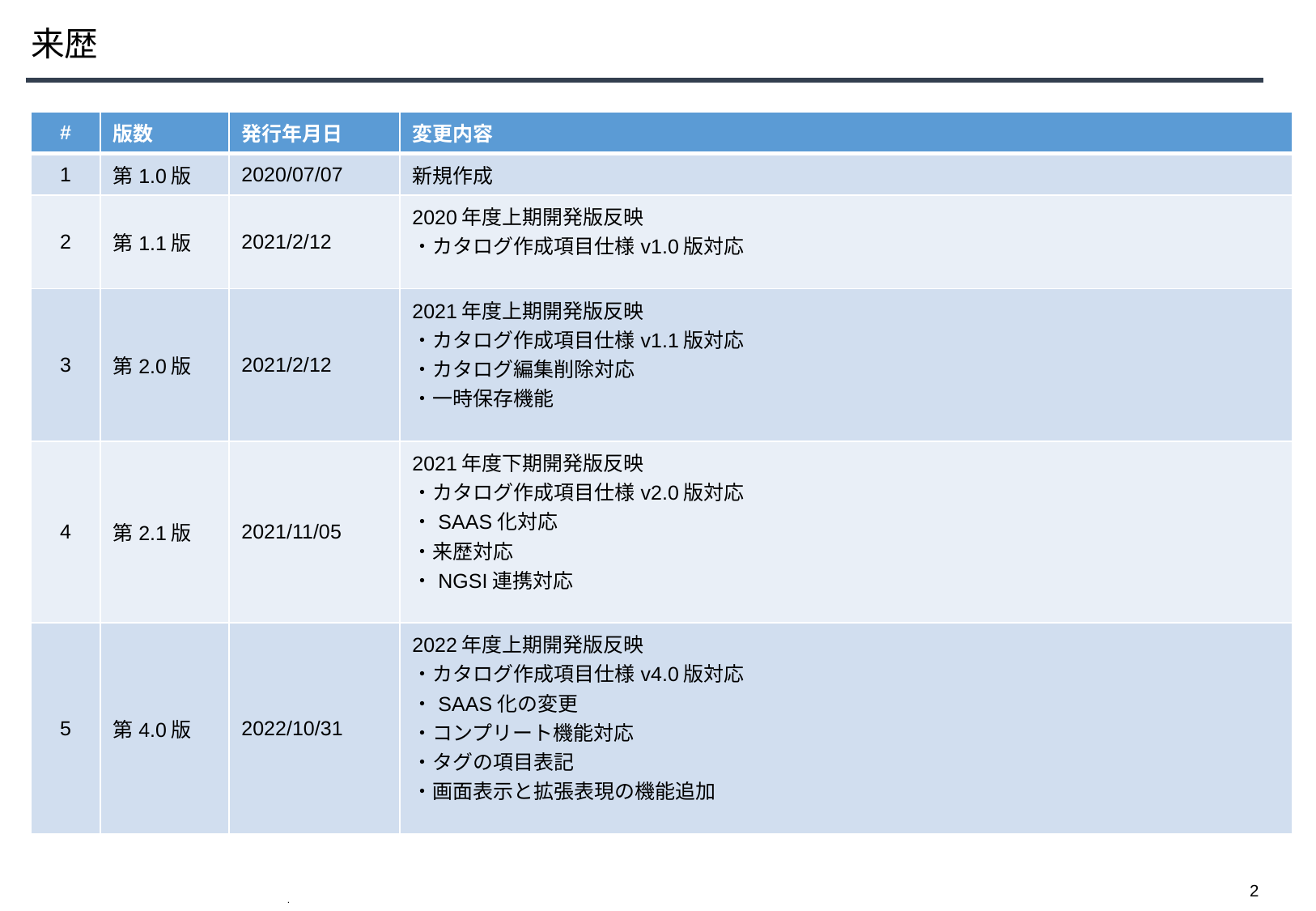

来歴
| # | 版数 | 発行年月日 | 変更内容 |
| --- | --- | --- | --- |
| 1 | 第1.0版 | 2020/07/07 | 新規作成 |
| 2 | 第1.1版 | 2021/2/12 | 2020年度上期開発版反映 ・カタログ作成項目仕様v1.0版対応 |
| 3 | 第2.0版 | 2021/2/12 | 2021年度上期開発版反映 ・カタログ作成項目仕様v1.1版対応 ・カタログ編集削除対応 ・一時保存機能 |
| 4 | 第2.1版 | 2021/11/05 | 2021年度下期開発版反映 ・カタログ作成項目仕様v2.0版対応 ・SAAS化対応 ・来歴対応 ・NGSI連携対応 |
| 5 | 第4.0版 | 2022/10/31 | 2022年度上期開発版反映 ・カタログ作成項目仕様v4.0版対応 ・SAAS化の変更 ・コンプリート機能対応 ・タグの項目表記 ・画面表示と拡張表現の機能追加 |